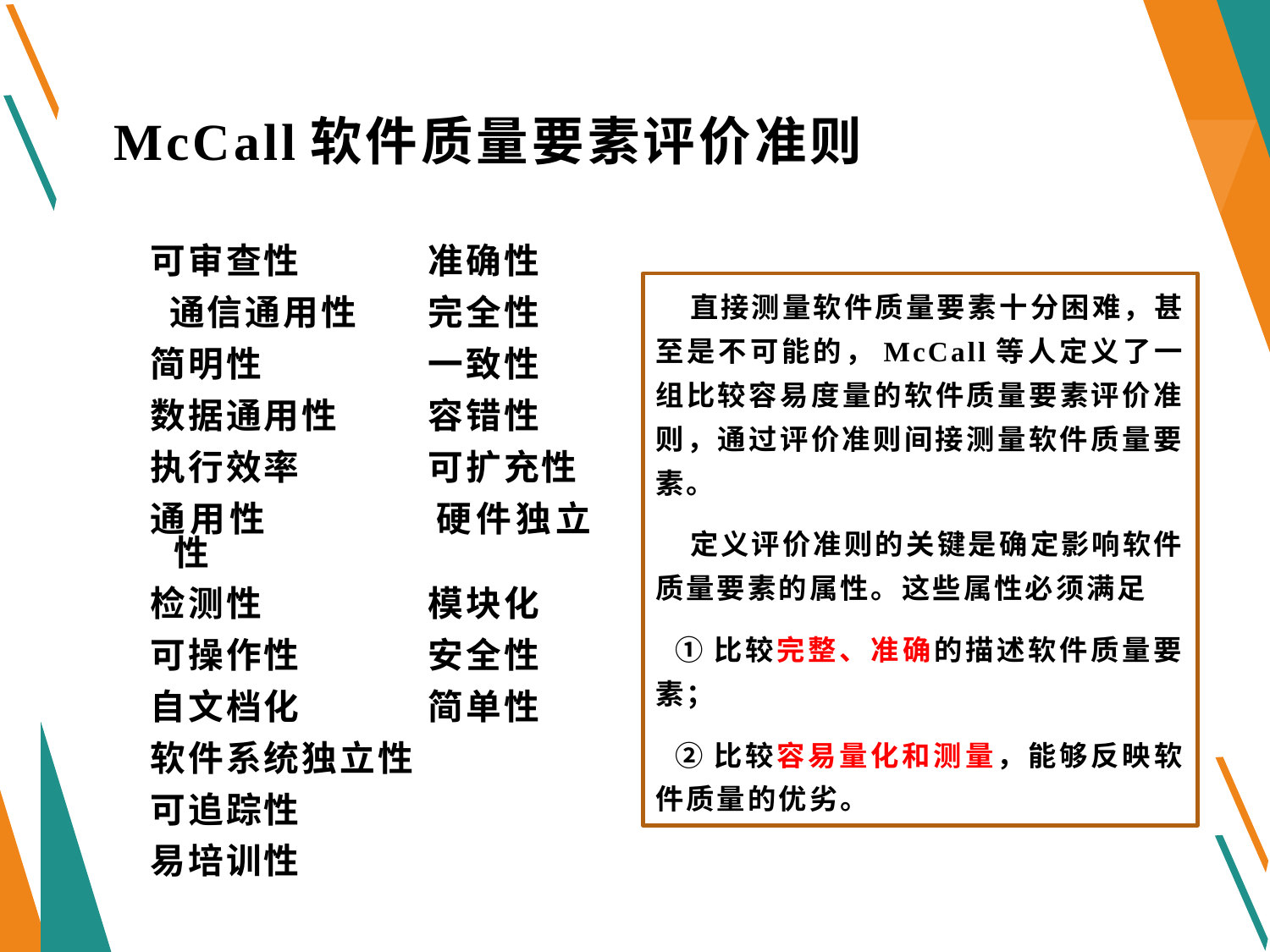

# McCall软件质量要素评价准则
可审查性	准确性
 通信通用性	完全性
简明性		一致性
数据通用性	容错性
执行效率	可扩充性
通用性		硬件独立性
检测性		模块化
可操作性	安全性
自文档化	简单性
软件系统独立性
可追踪性
易培训性

   直接测量软件质量要素十分困难，甚至是不可能的，McCall等人定义了一组比较容易度量的软件质量要素评价准则，通过评价准则间接测量软件质量要素。
   定义评价准则的关键是确定影响软件质量要素的属性。这些属性必须满足
  ①比较完整、准确的描述软件质量要素；
  ②比较容易量化和测量，能够反映软件质量的优劣。